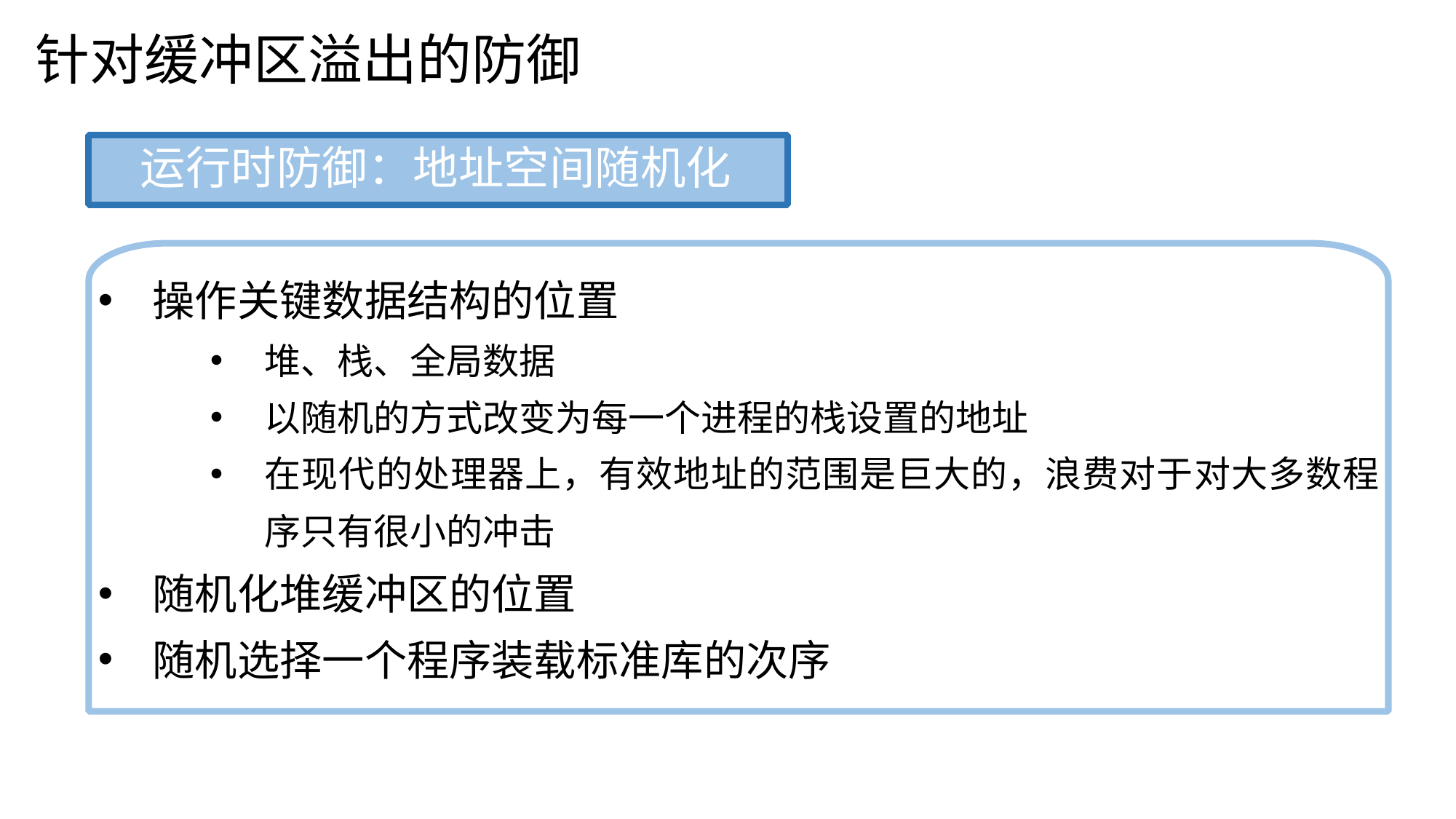

针对缓冲区溢出的防御

运行时防御：地址空间随机化
操作关键数据结构的位置
堆、栈、全局数据
以随机的方式改变为每一个进程的栈设置的地址
在现代的处理器上，有效地址的范围是巨大的，浪费对于对大多数程序只有很小的冲击
随机化堆缓冲区的位置
随机选择一个程序装载标准库的次序